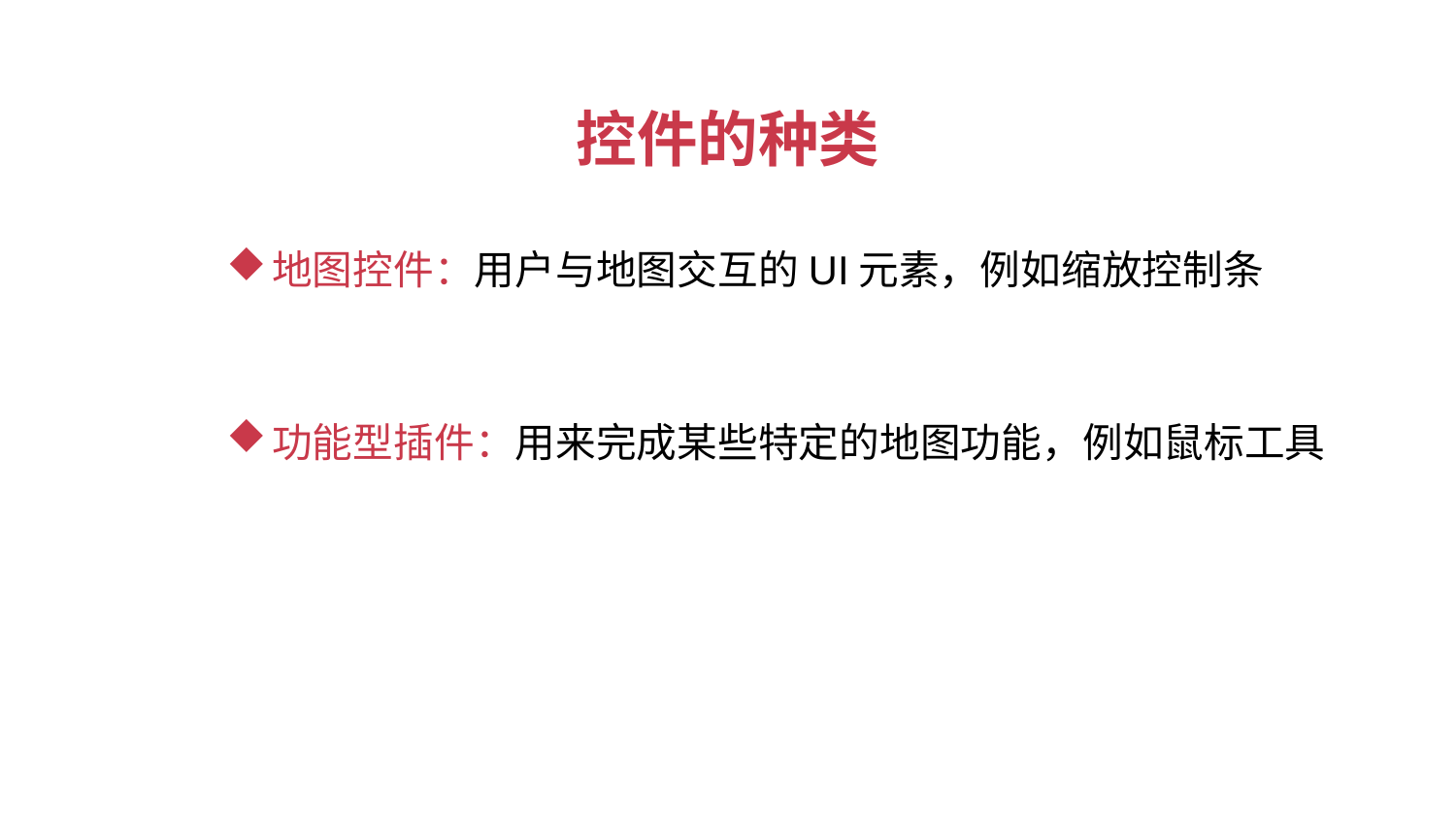

控件的种类
地图控件：用户与地图交互的UI元素，例如缩放控制条
功能型插件：用来完成某些特定的地图功能，例如鼠标工具